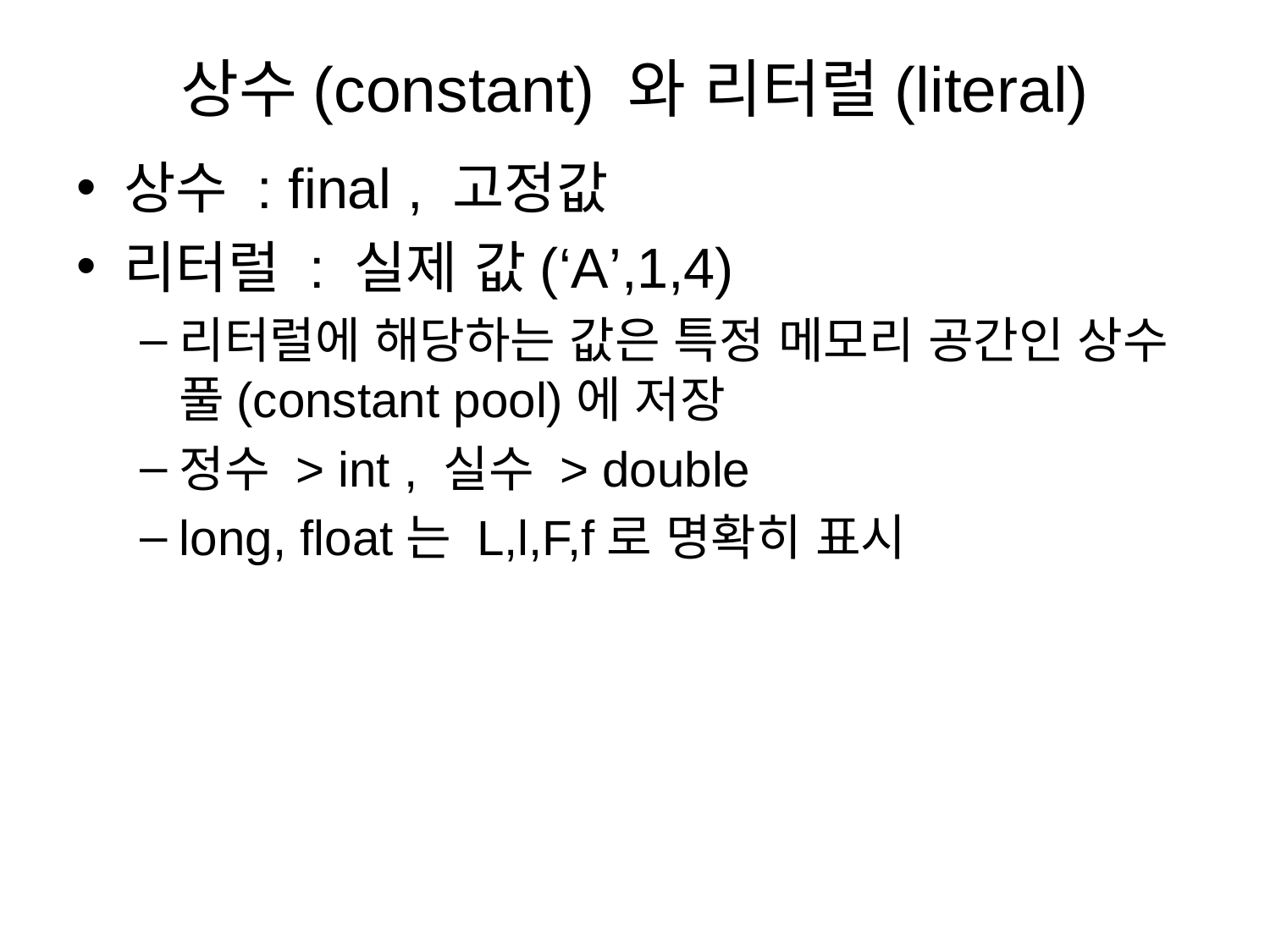

# 상수(constant) 와 리터럴(literal)
상수 : final , 고정값
리터럴 : 실제 값(‘A’,1,4)
리터럴에 해당하는 값은 특정 메모리 공간인 상수 풀(constant pool)에 저장
정수 > int , 실수 > double
long, float는 L,l,F,f로 명확히 표시